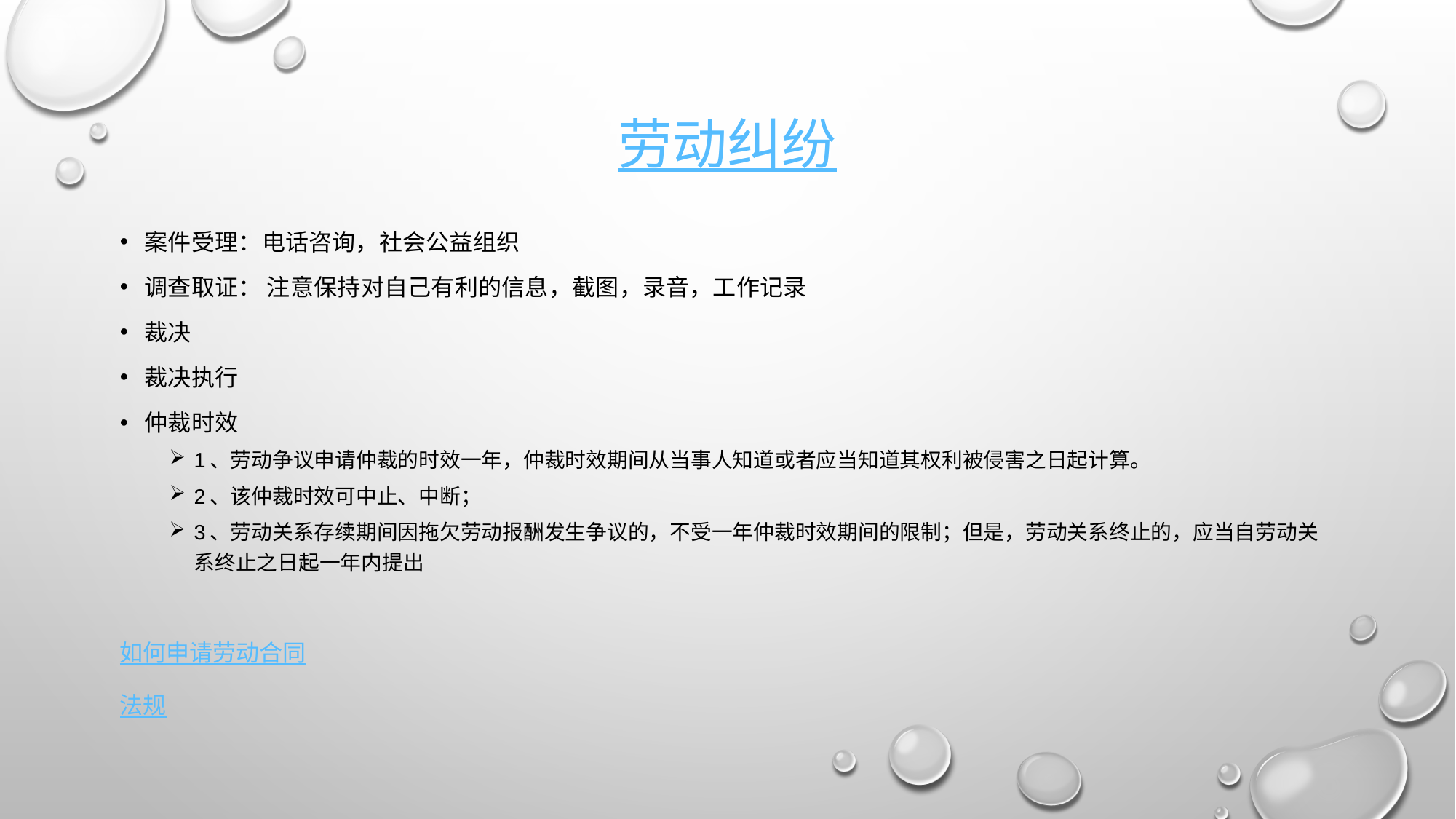

# 劳动纠纷
案件受理：电话咨询，社会公益组织
调查取证： 注意保持对自己有利的信息，截图，录音，工作记录
裁决
裁决执行
仲裁时效
1、劳动争议申请仲裁的时效一年，仲裁时效期间从当事人知道或者应当知道其权利被侵害之日起计算。
2、该仲裁时效可中止、中断；
3、劳动关系存续期间因拖欠劳动报酬发生争议的，不受一年仲裁时效期间的限制；但是，劳动关系终止的，应当自劳动关系终止之日起一年内提出

如何申请劳动合同
法规